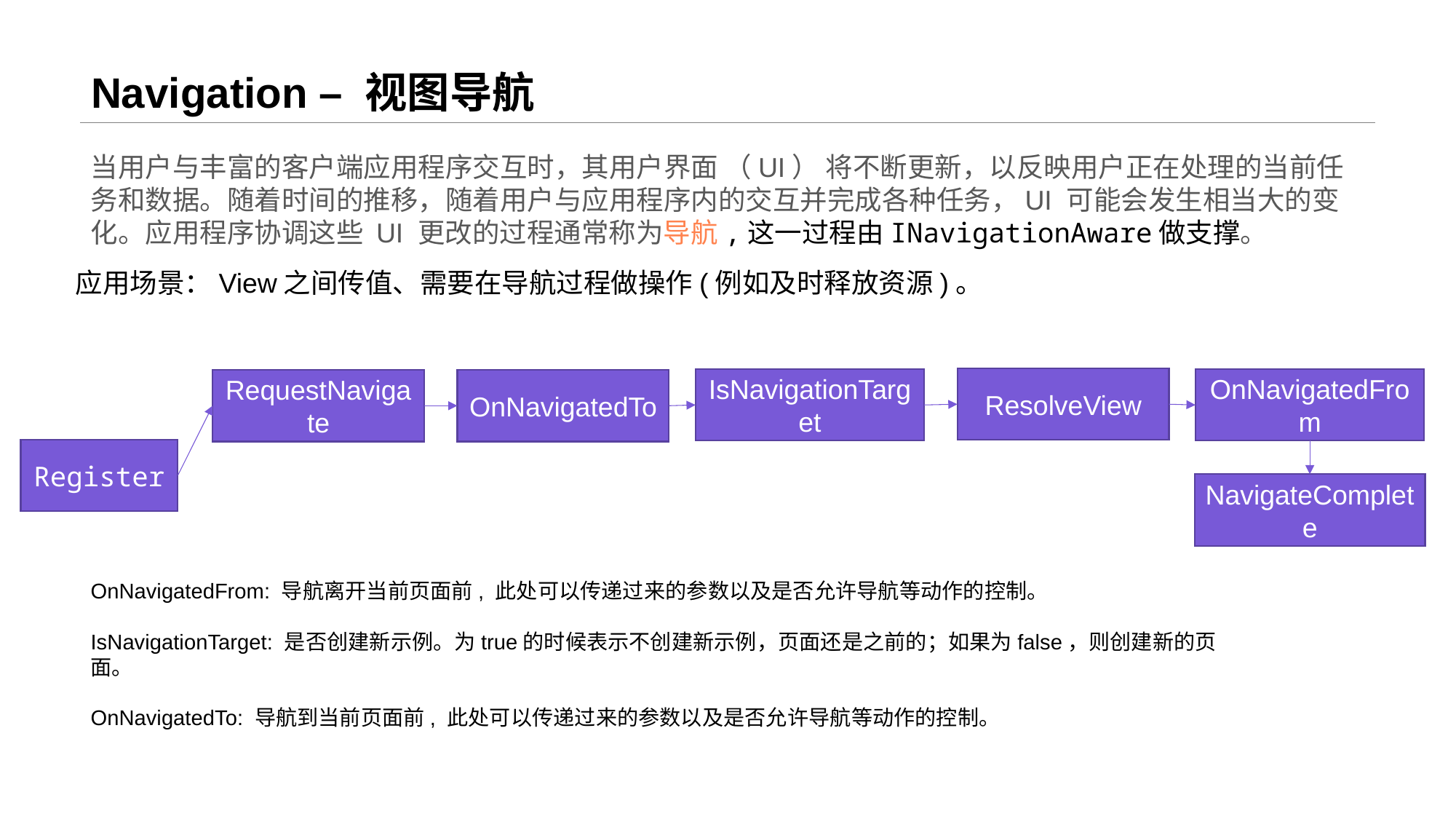

# Navigation – 视图导航
当用户与丰富的客户端应用程序交互时，其用户界面 （UI） 将不断更新，以反映用户正在处理的当前任务和数据。随着时间的推移，随着用户与应用程序内的交互并完成各种任务，UI 可能会发生相当大的变化。应用程序协调这些 UI 更改的过程通常称为导航,这一过程由INavigationAware做支撑。
应用场景：View之间传值、需要在导航过程做操作(例如及时释放资源)。
ResolveView
IsNavigationTarget
OnNavigatedFrom
RequestNavigate
OnNavigatedTo
Register
NavigateComplete
OnNavigatedFrom: 导航离开当前页面前, 此处可以传递过来的参数以及是否允许导航等动作的控制。

IsNavigationTarget: 是否创建新示例。为true的时候表示不创建新示例，页面还是之前的；如果为false，则创建新的页面。

OnNavigatedTo: 导航到当前页面前, 此处可以传递过来的参数以及是否允许导航等动作的控制。